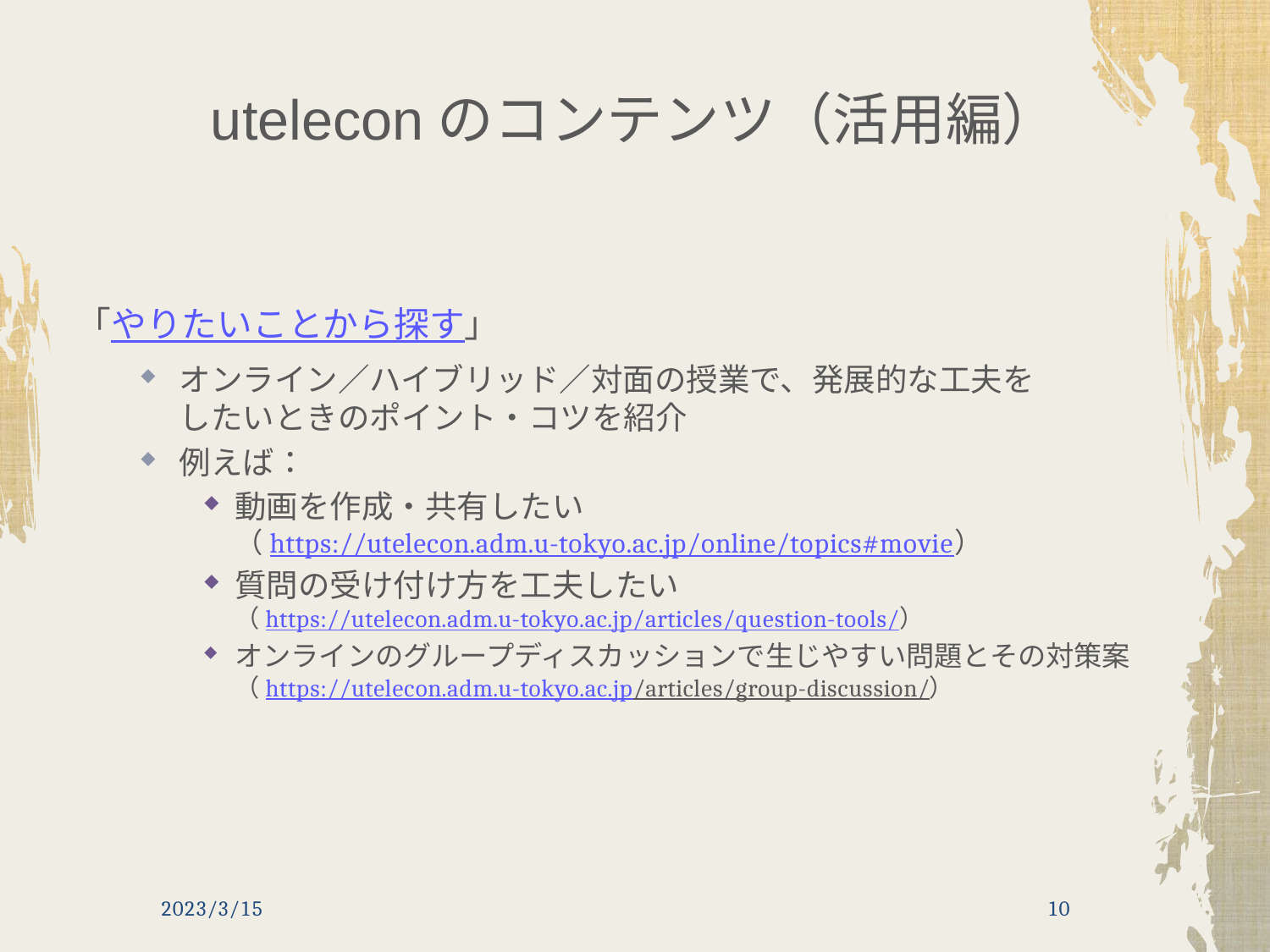

# uteleconのコンテンツ（活用編）
「やりたいことから探す」
オンライン／ハイブリッド／対面の授業で、発展的な工夫を
したいときのポイント・コツを紹介
例えば：
動画を作成・共有したい
（https://utelecon.adm.u-tokyo.ac.jp/online/topics#movie）
質問の受け付け方を工夫したい
（https://utelecon.adm.u-tokyo.ac.jp/articles/question-tools/）
オンラインのグループディスカッションで生じやすい問題とその対策案
（https://utelecon.adm.u-tokyo.ac.jp/articles/group-discussion/）

2023/3/15
10